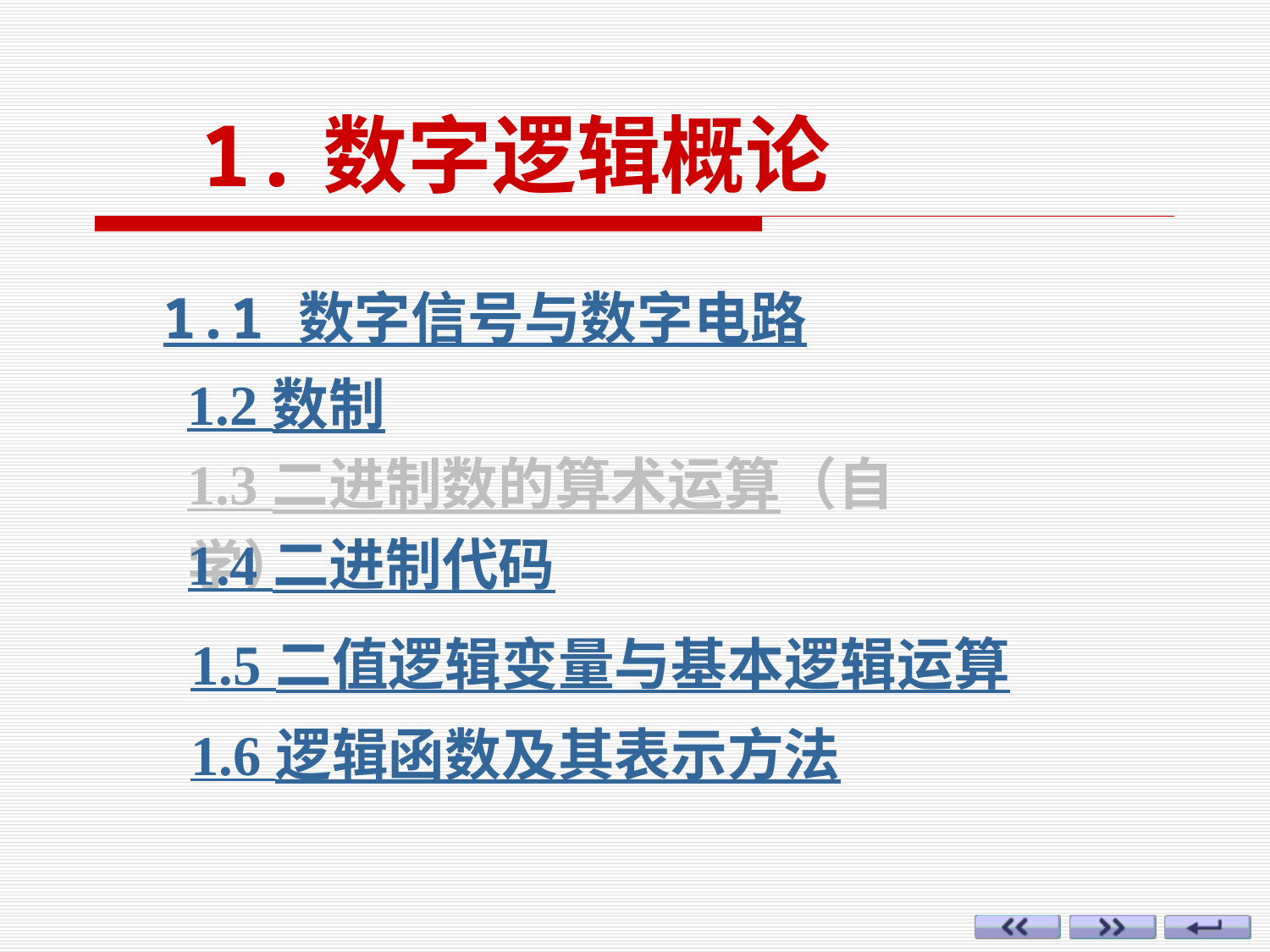

1.数字逻辑概论
1.1 数字信号与数字电路
1.2 数制
1.3 二进制数的算术运算（自学）
1.4 二进制代码
1.5 二值逻辑变量与基本逻辑运算
1.6 逻辑函数及其表示方法